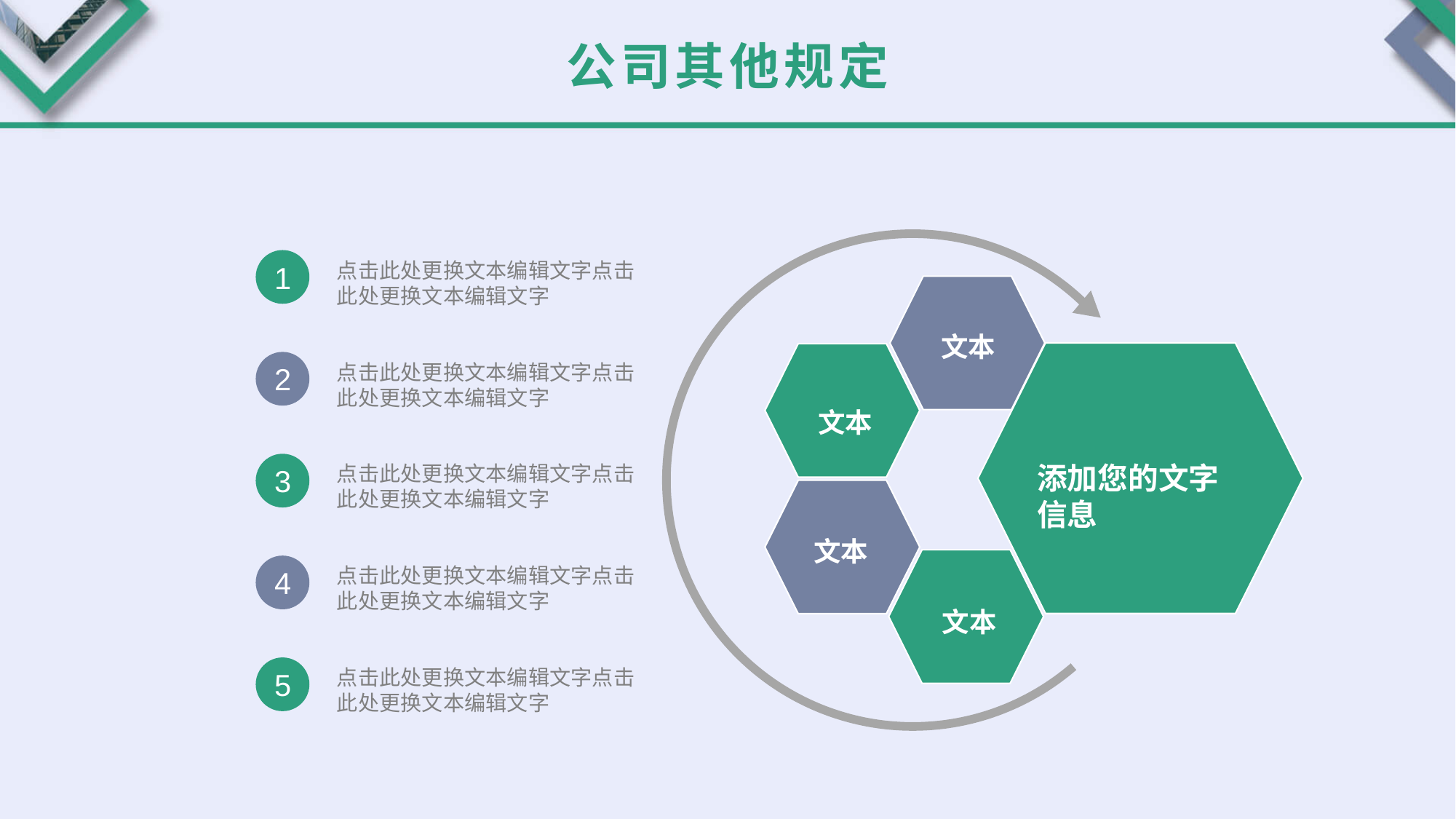

公司其他规定

文本

添加您的文字信息

文本

文本

文本
1
点击此处更换文本编辑文字点击此处更换文本编辑文字
2
点击此处更换文本编辑文字点击此处更换文本编辑文字
3
点击此处更换文本编辑文字点击此处更换文本编辑文字
4
点击此处更换文本编辑文字点击此处更换文本编辑文字
5
点击此处更换文本编辑文字点击此处更换文本编辑文字